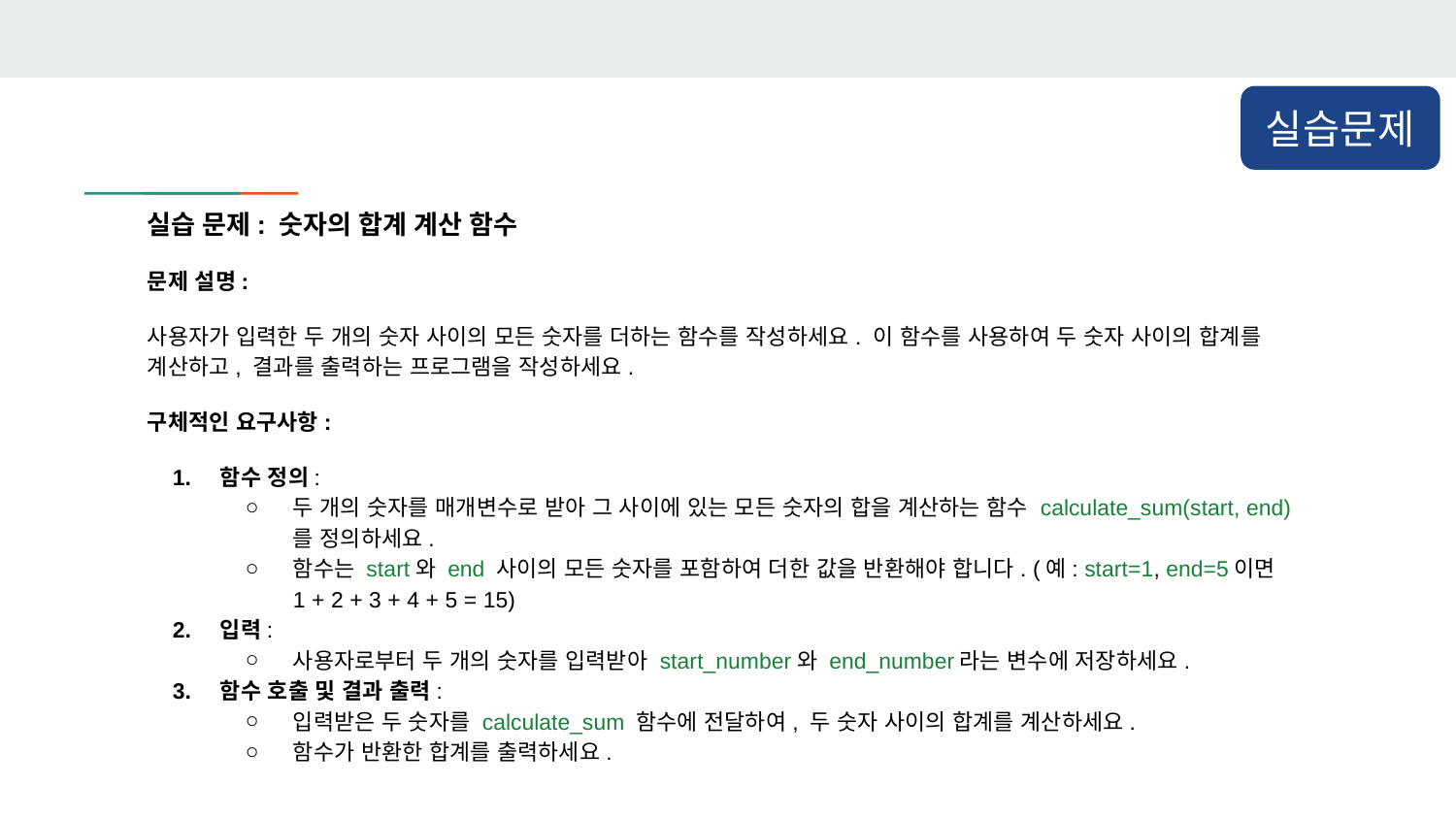

실습문제
실습 문제: 숫자의 합계 계산 함수
문제 설명:
사용자가 입력한 두 개의 숫자 사이의 모든 숫자를 더하는 함수를 작성하세요. 이 함수를 사용하여 두 숫자 사이의 합계를 계산하고, 결과를 출력하는 프로그램을 작성하세요.
구체적인 요구사항:
함수 정의:
두 개의 숫자를 매개변수로 받아 그 사이에 있는 모든 숫자의 합을 계산하는 함수 calculate_sum(start, end)를 정의하세요.
함수는 start와 end 사이의 모든 숫자를 포함하여 더한 값을 반환해야 합니다. (예: start=1, end=5이면 1 + 2 + 3 + 4 + 5 = 15)
입력:
사용자로부터 두 개의 숫자를 입력받아 start_number와 end_number라는 변수에 저장하세요.
함수 호출 및 결과 출력:
입력받은 두 숫자를 calculate_sum 함수에 전달하여, 두 숫자 사이의 합계를 계산하세요.
함수가 반환한 합계를 출력하세요.